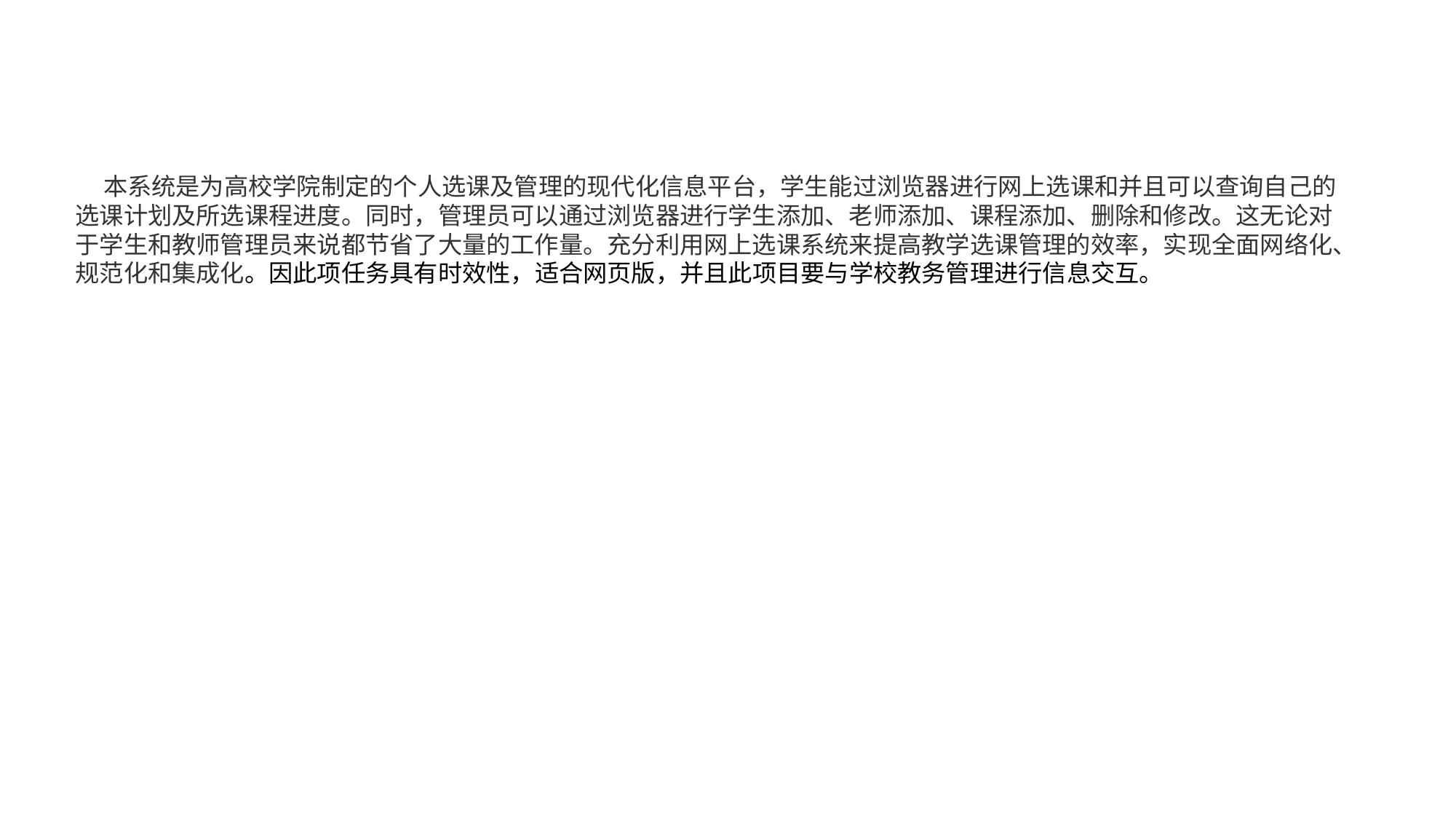

本系统是为高校学院制定的个人选课及管理的现代化信息平台，学生能过浏览器进行网上选课和并且可以查询自己的选课计划及所选课程进度。同时，管理员可以通过浏览器进行学生添加、老师添加、课程添加、删除和修改。这无论对于学生和教师管理员来说都节省了大量的工作量。充分利用网上选课系统来提高教学选课管理的效率，实现全面网络化、规范化和集成化。因此项任务具有时效性，适合网页版，并且此项目要与学校教务管理进行信息交互。